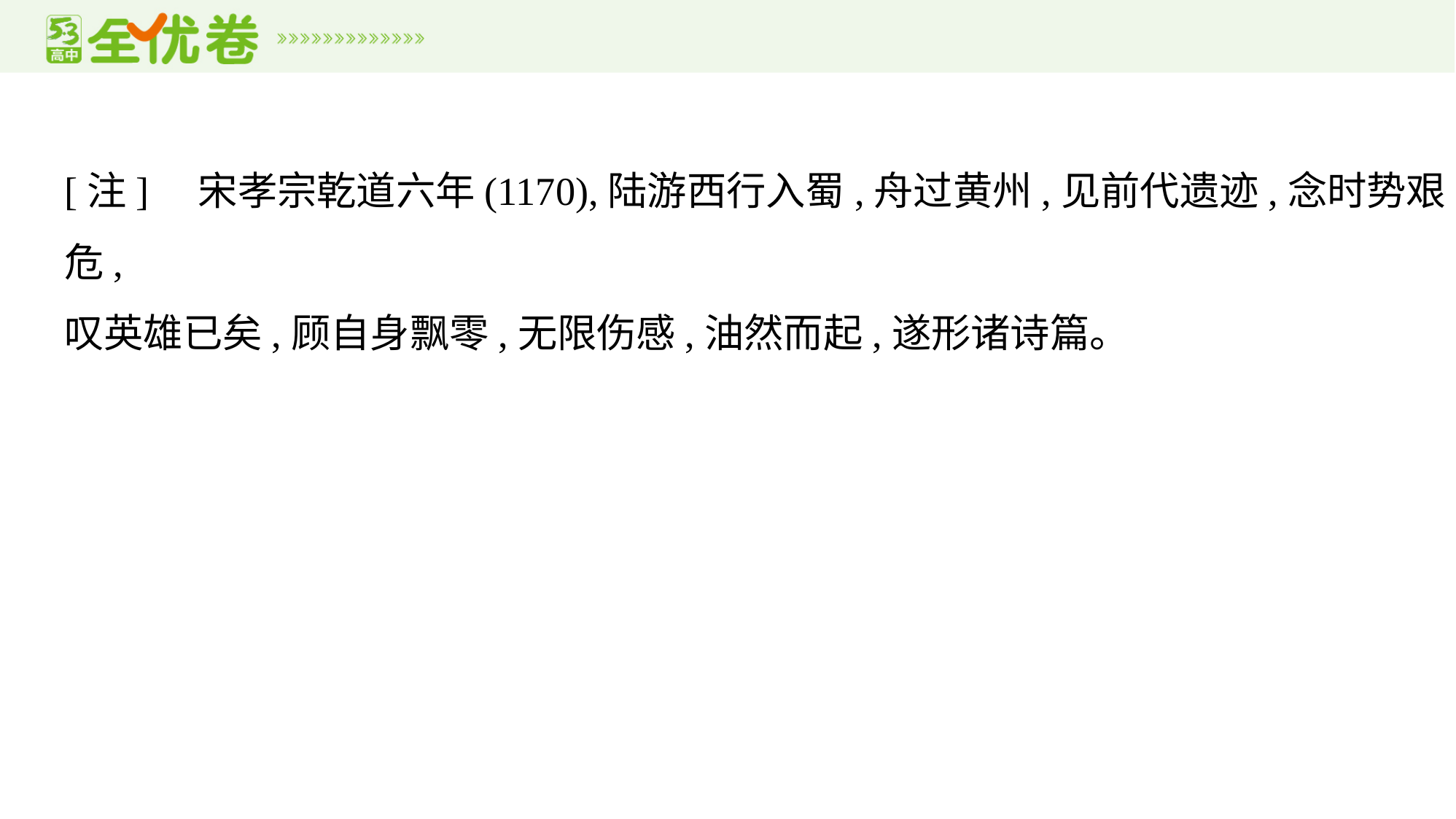

[注]　宋孝宗乾道六年(1170),陆游西行入蜀,舟过黄州,见前代遗迹,念时势艰危,
叹英雄已矣,顾自身飘零,无限伤感,油然而起,遂形诸诗篇。